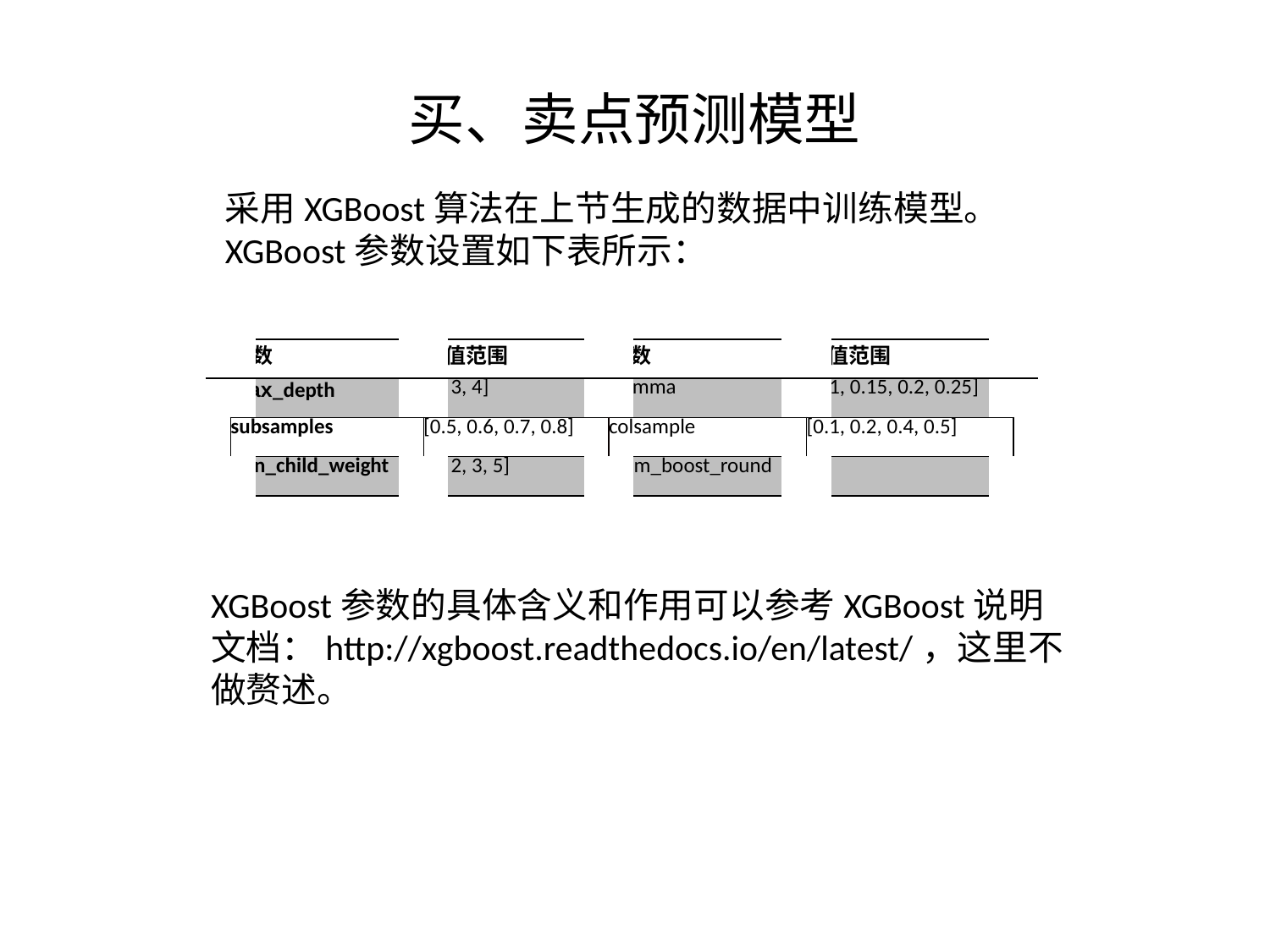

# 买、卖点预测模型
采用XGBoost算法在上节生成的数据中训练模型。XGBoost参数设置如下表所示：
| 参数 | 取值范围 | 参数 | 取值范围 |
| --- | --- | --- | --- |
| Max\_depth | [2, 3, 4] | Gamma | [0.1, 0.15, 0.2, 0.25] |
| subsamples | [0.5, 0.6, 0.7, 0.8] | colsample | [0.1, 0.2, 0.4, 0.5] |
| Min\_child\_weight | [1, 2, 3, 5] | Num\_boost\_round | 60 |
XGBoost参数的具体含义和作用可以参考XGBoost说明文档：http://xgboost.readthedocs.io/en/latest/，这里不做赘述。